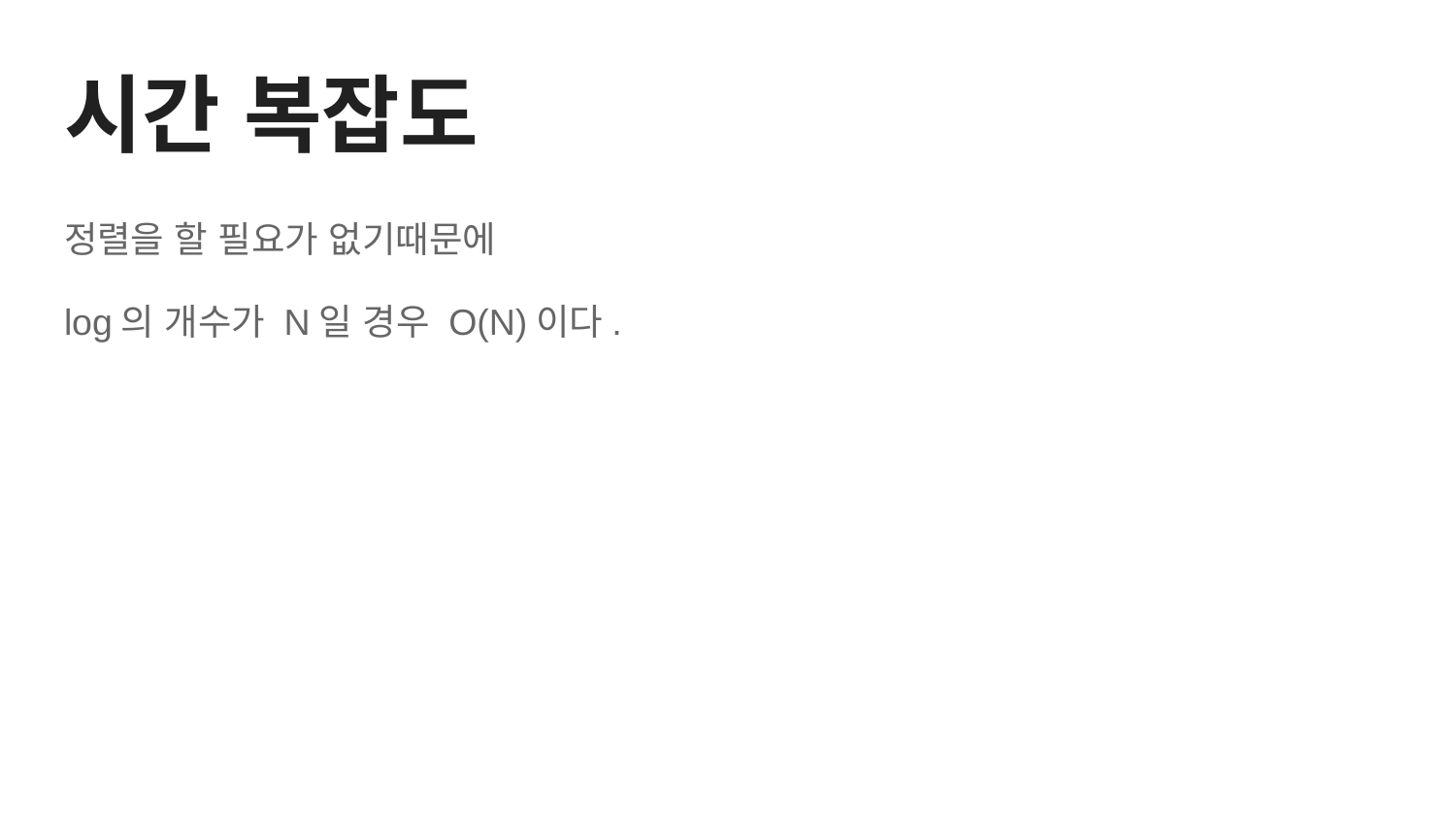

# 시간 복잡도
정렬을 할 필요가 없기때문에
log의 개수가 N일 경우 O(N)이다.